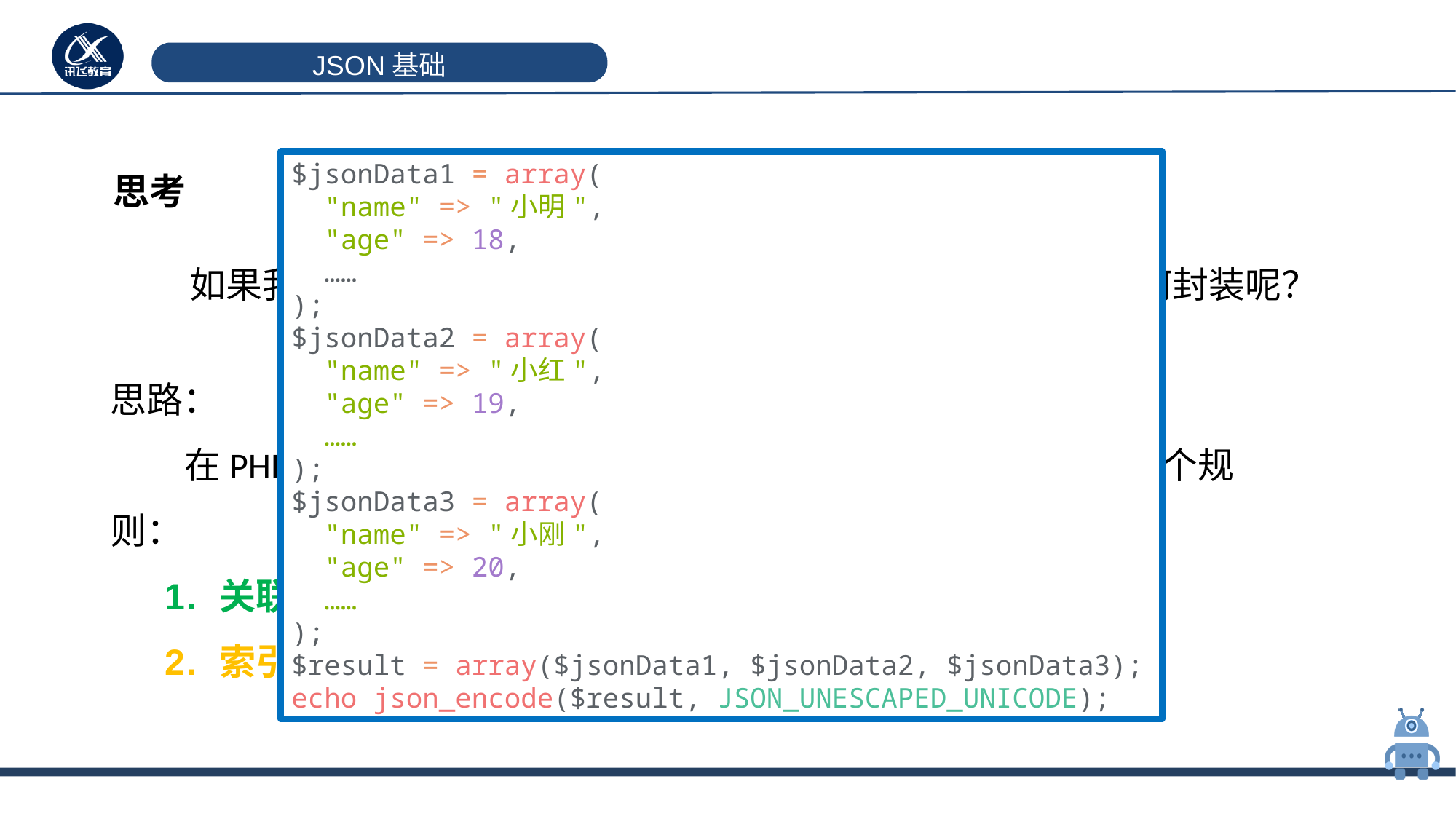

# JSON基础
$jsonData1 = array(
  "name" => "小明",
  "age" => 18,
  ……
);
$jsonData2 = array(
  "name" => "小红",
  "age" => 19,
  ……
);
$jsonData3 = array(
  "name" => "小刚",
  "age" => 20,
  ……
);
$result = array($jsonData1, $jsonData2, $jsonData3);
echo json_encode($result, JSON_UNESCAPED_UNICODE);
思考
        如果我们传回的数据不仅仅只有一条，而是很多条，那么如何封装呢？
思路：
        在PHP中，使用 json_encode() 转化数据时，始终记住以下两个规则：
关联数组 转换为JSON的 对象格式；
索引数组 转换为JSON的 数组格式。